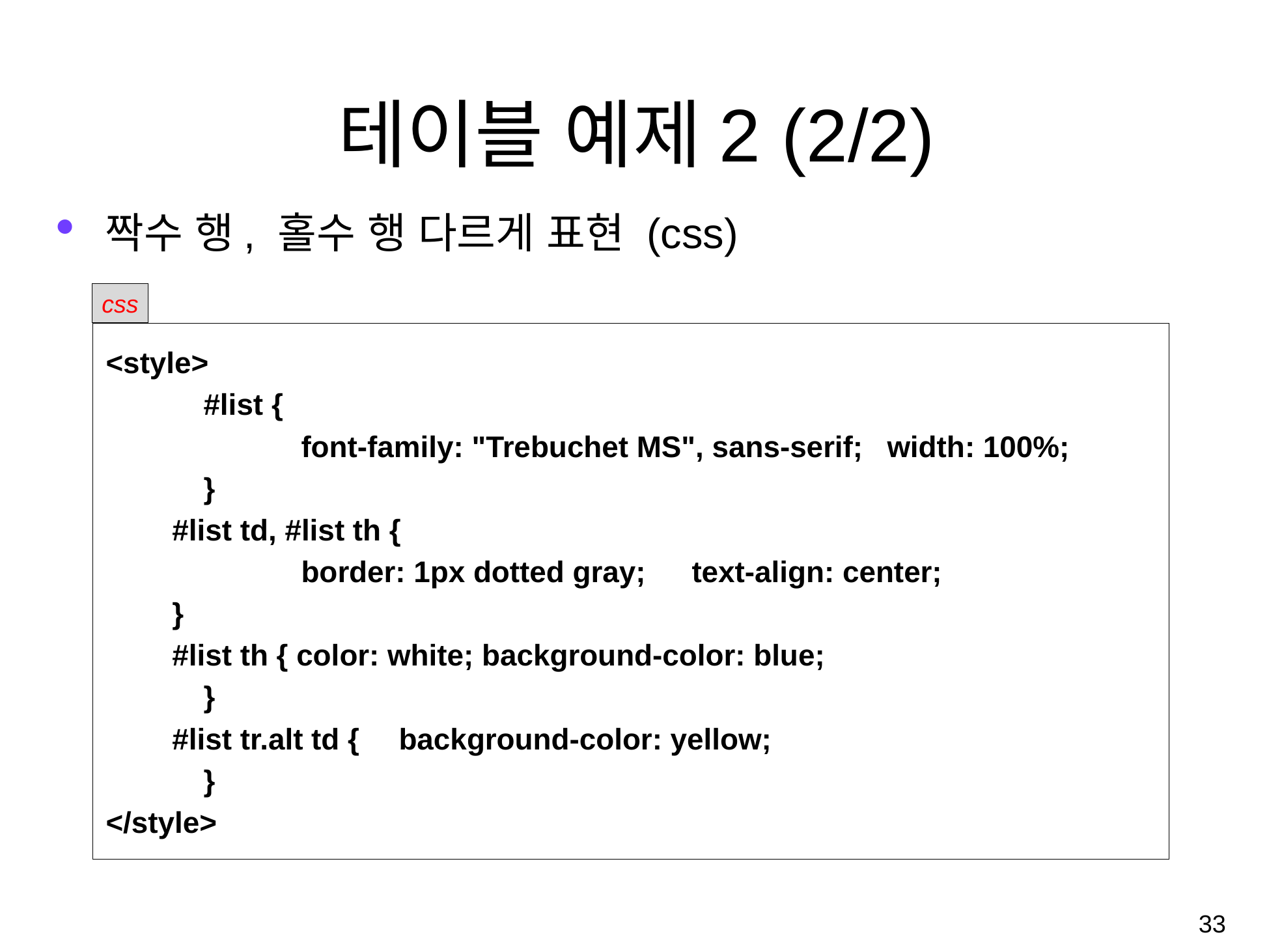

테이블 예제2 (2/2)
짝수 행, 홀수 행 다르게 표현 (css)
css
<style>
    	#list {
		font-family: "Trebuchet MS", sans-serif;	width: 100%;
	}
        #list td, #list th {
            	border: 1px dotted gray;	text-align: center;
        }
        #list th { color: white; background-color: blue;
	}
        #list tr.alt td { 	background-color: yellow;
	}
</style>
33